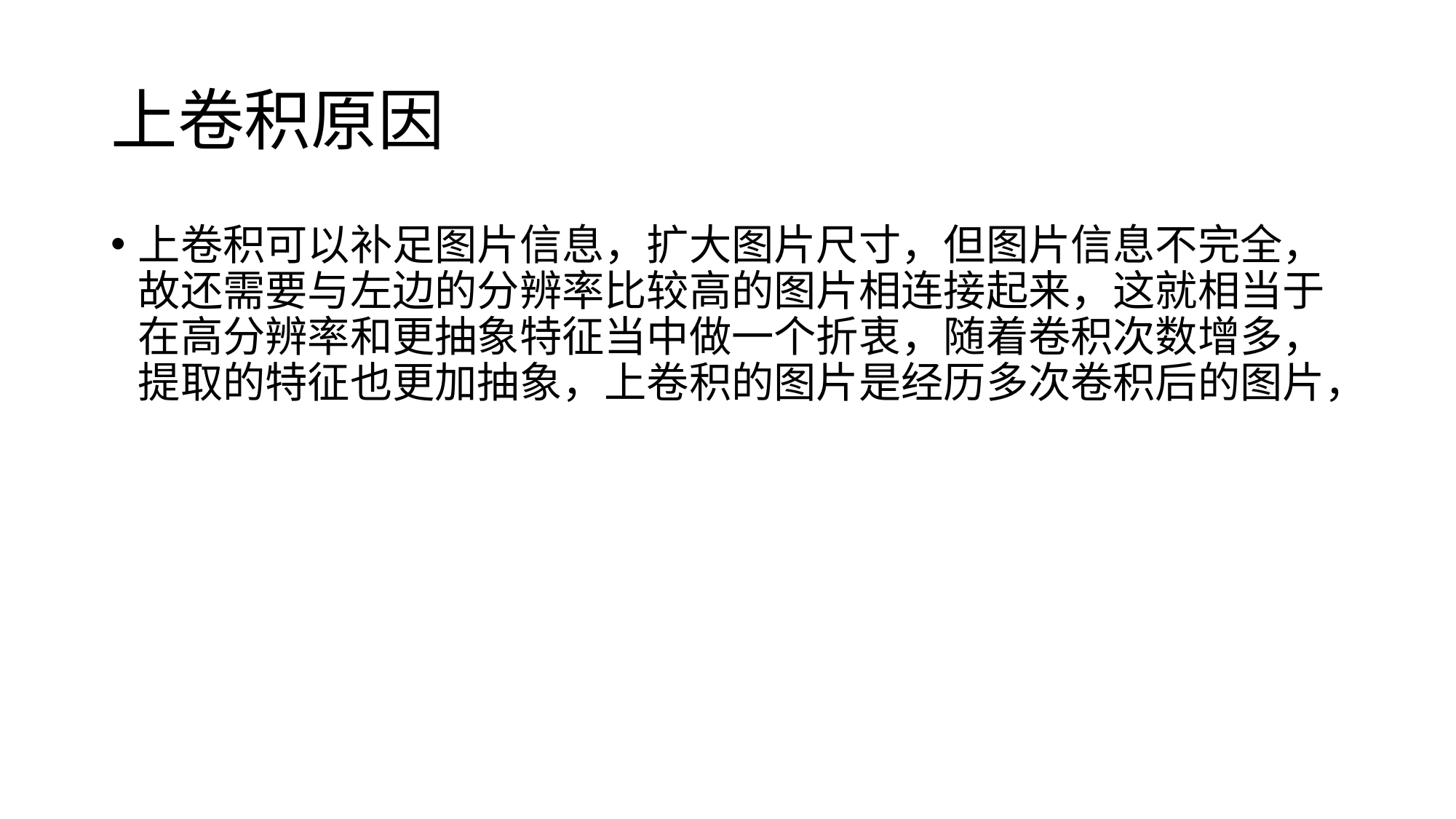

# 上卷积原因
上卷积可以补足图片信息，扩大图片尺寸，但图片信息不完全，故还需要与左边的分辨率比较高的图片相连接起来，这就相当于在高分辨率和更抽象特征当中做一个折衷，随着卷积次数增多，提取的特征也更加抽象，上卷积的图片是经历多次卷积后的图片，